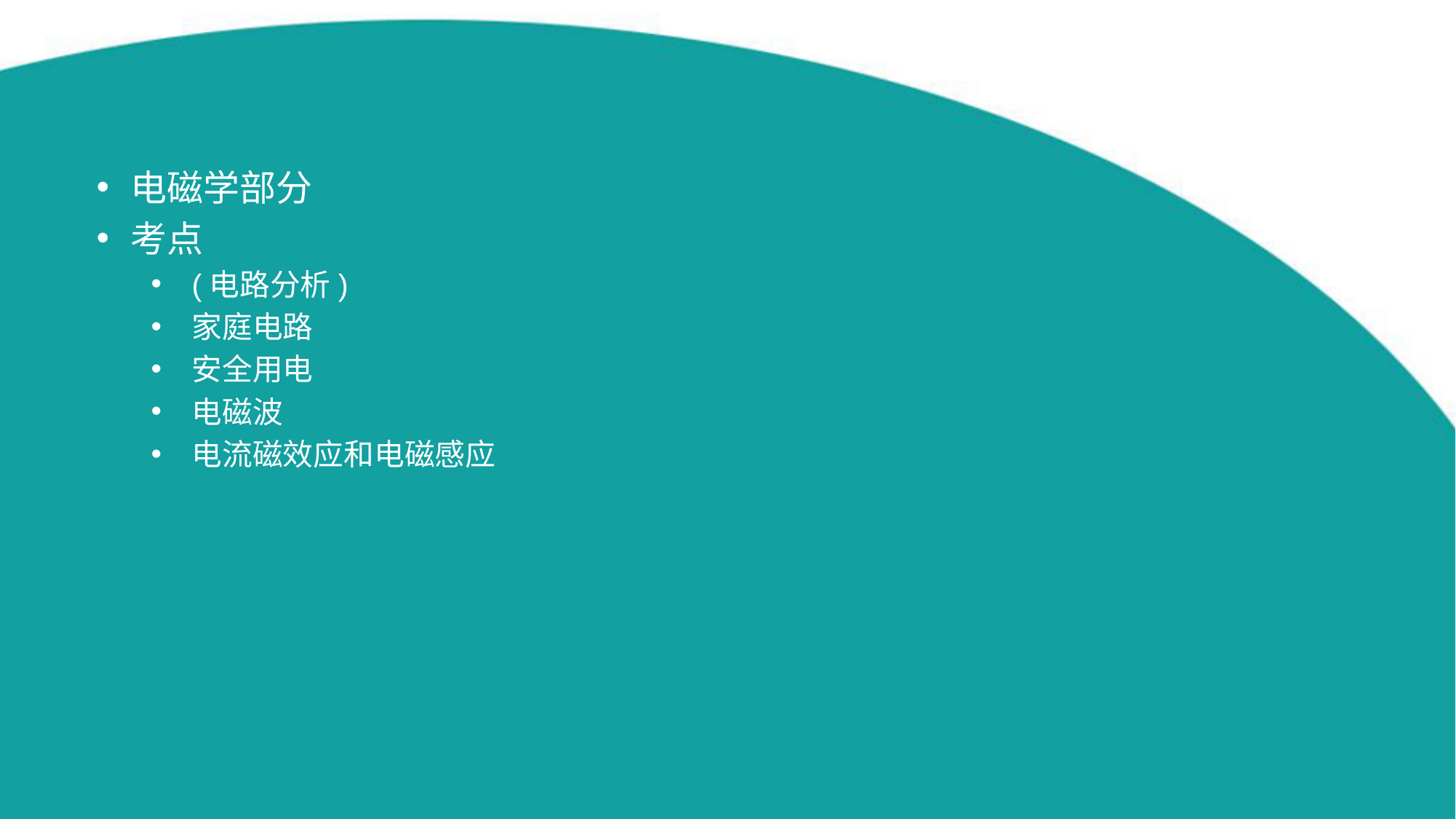

电磁学部分
考点
(电路分析)
家庭电路
安全用电
电磁波
电流磁效应和电磁感应